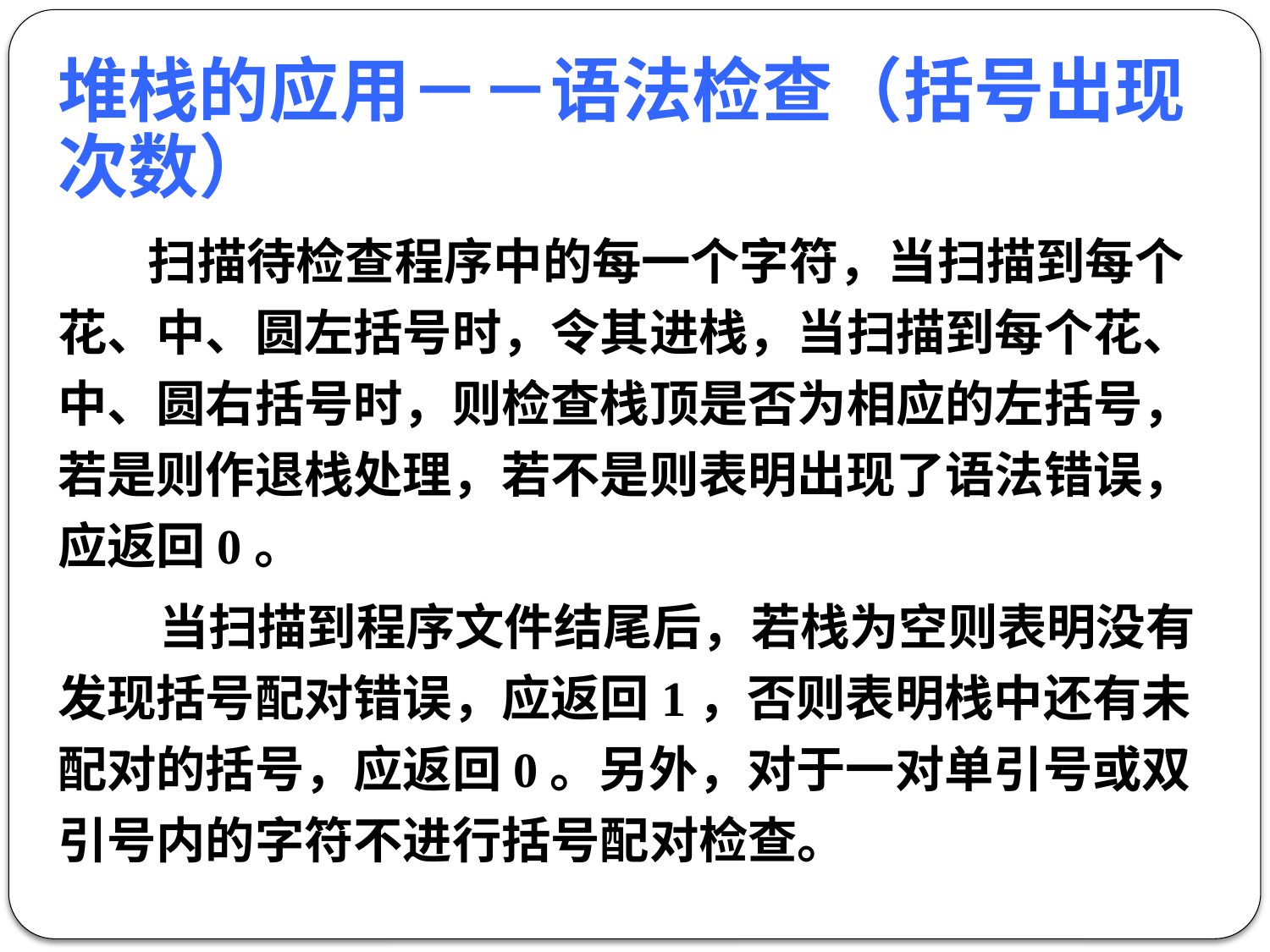

堆栈的应用－－语法检查（括号出现次数）
       扫描待检查程序中的每一个字符，当扫描到每个花、中、圆左括号时，令其进栈，当扫描到每个花、中、圆右括号时，则检查栈顶是否为相应的左括号，若是则作退栈处理，若不是则表明出现了语法错误，应返回0。
        当扫描到程序文件结尾后，若栈为空则表明没有发现括号配对错误，应返回1，否则表明栈中还有未配对的括号，应返回0。另外，对于一对单引号或双引号内的字符不进行括号配对检查。